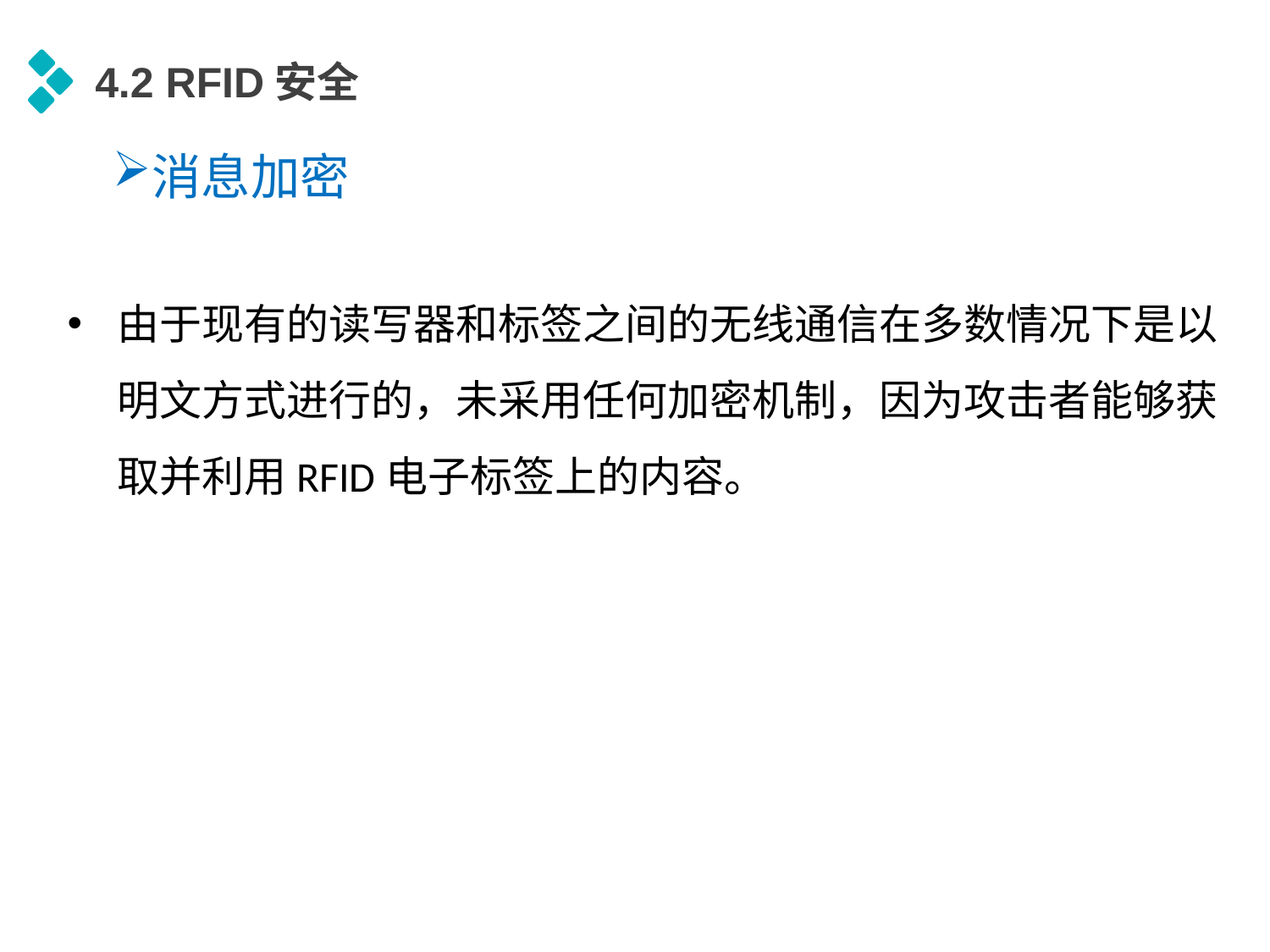

4.2 RFID安全

消息加密
由于现有的读写器和标签之间的无线通信在多数情况下是以明文方式进行的，未采用任何加密机制，因为攻击者能够获取并利用RFID电子标签上的内容。